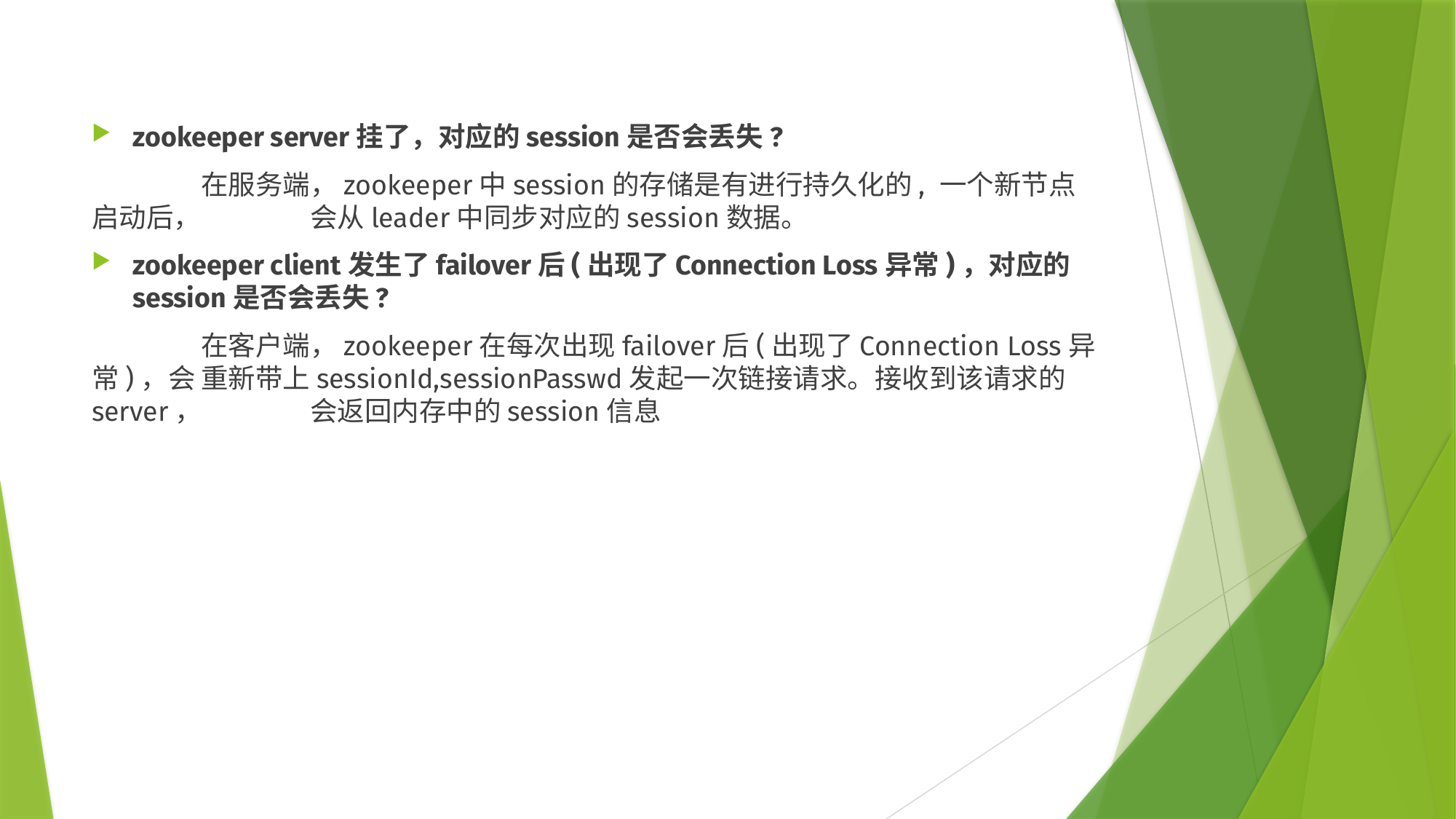

zookeeper server挂了，对应的session是否会丢失?
	在服务端，zookeeper中session的存储是有进行持久化的, 一个新节点启动后，	会从leader中同步对应的session数据。
zookeeper client发生了failover后(出现了Connection Loss异常)，对应的session是否会丢失?
	在客户端，zookeeper在每次出现failover后(出现了Connection Loss异常)，会	重新带上sessionId,sessionPasswd发起一次链接请求。接收到该请求的server，	会返回内存中的session信息